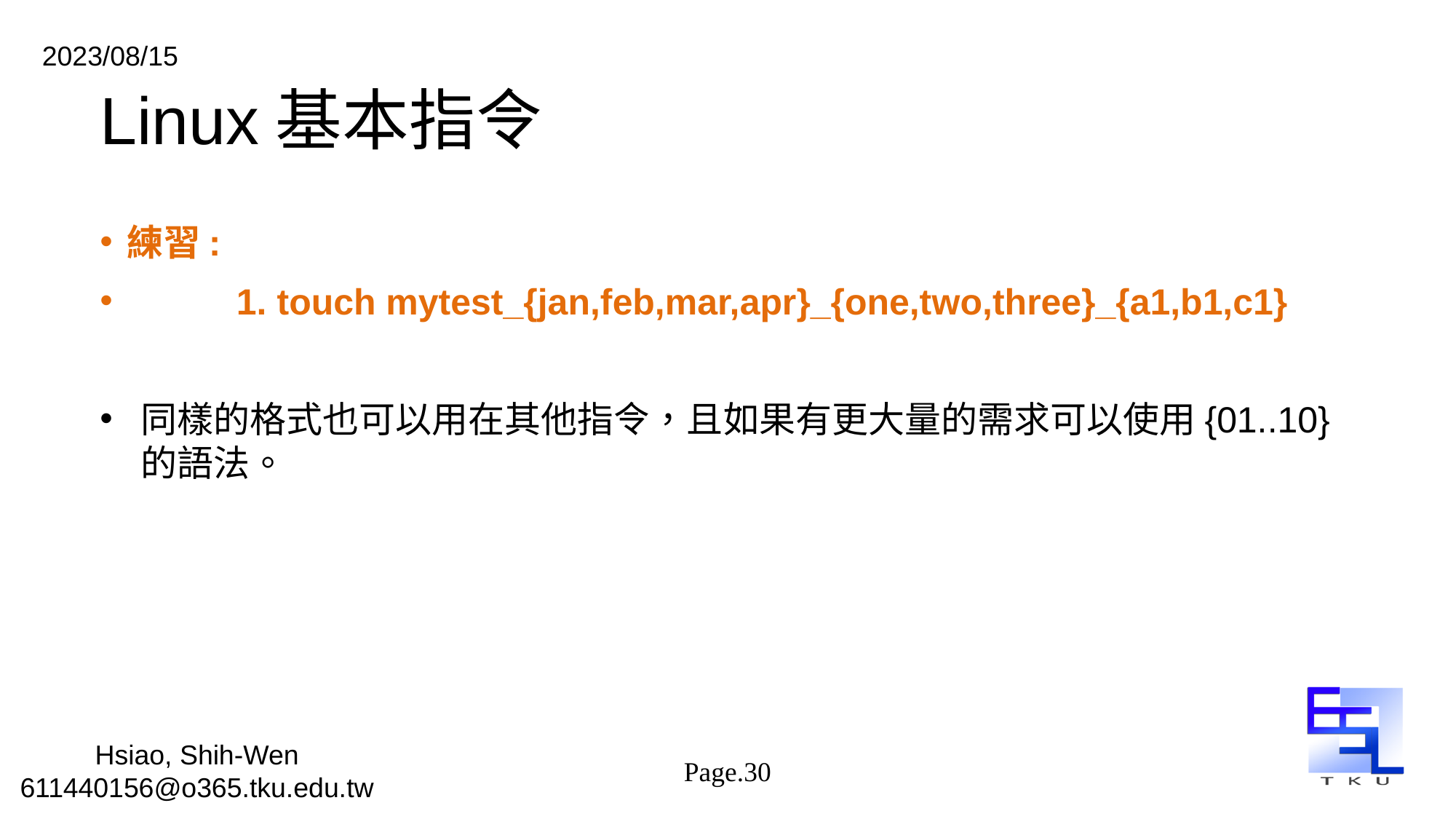

# Linux基本指令
練習:
	1. touch mytest_{jan,feb,mar,apr}_{one,two,three}_{a1,b1,c1}

同樣的格式也可以用在其他指令，且如果有更大量的需求可以使用{01..10}的語法。